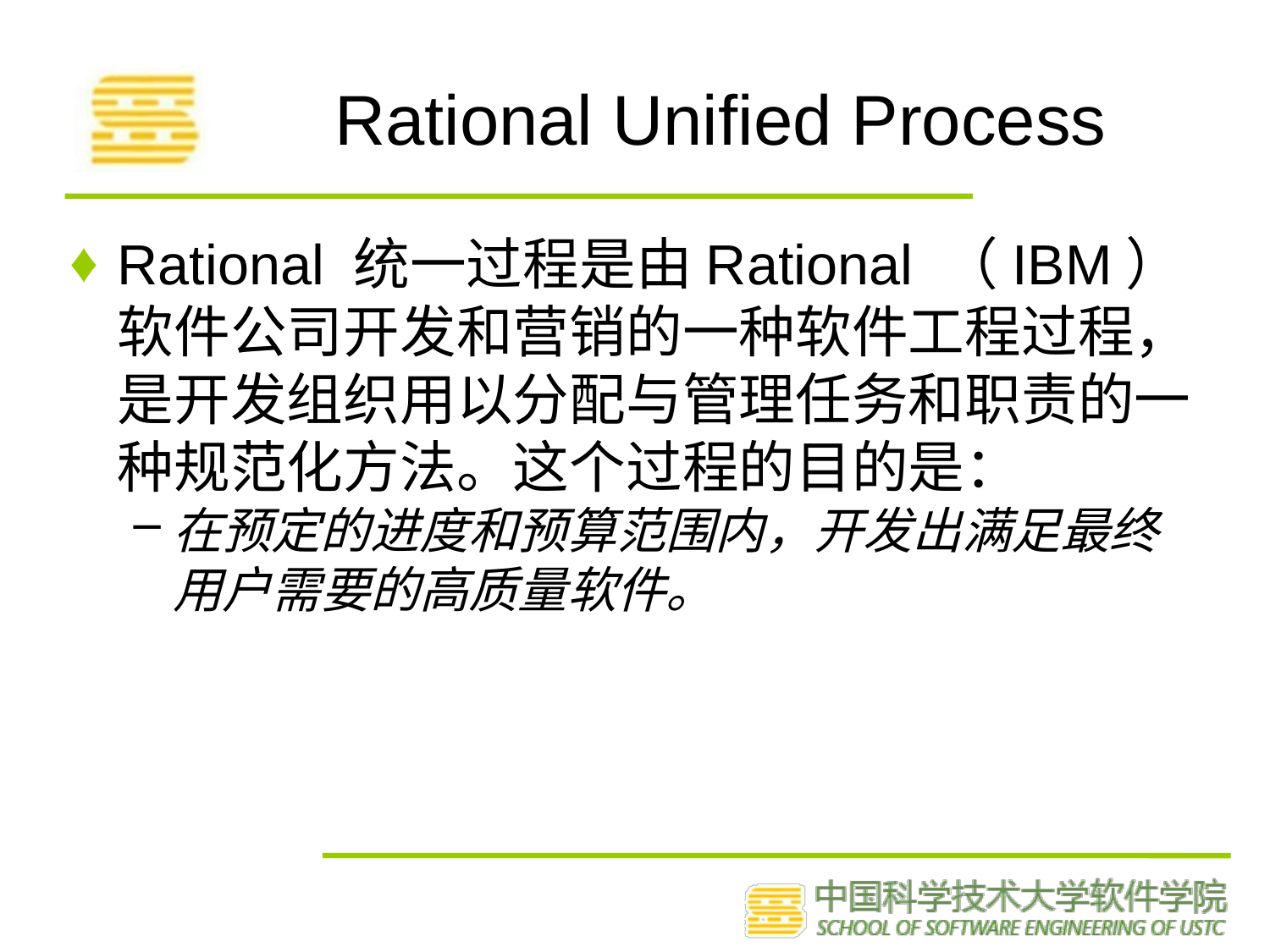

# Rational Unified Process
Rational 统一过程是由Rational （IBM）软件公司开发和营销的一种软件工程过程，是开发组织用以分配与管理任务和职责的一种规范化方法。这个过程的目的是：
在预定的进度和预算范围内，开发出满足最终用户需要的高质量软件。